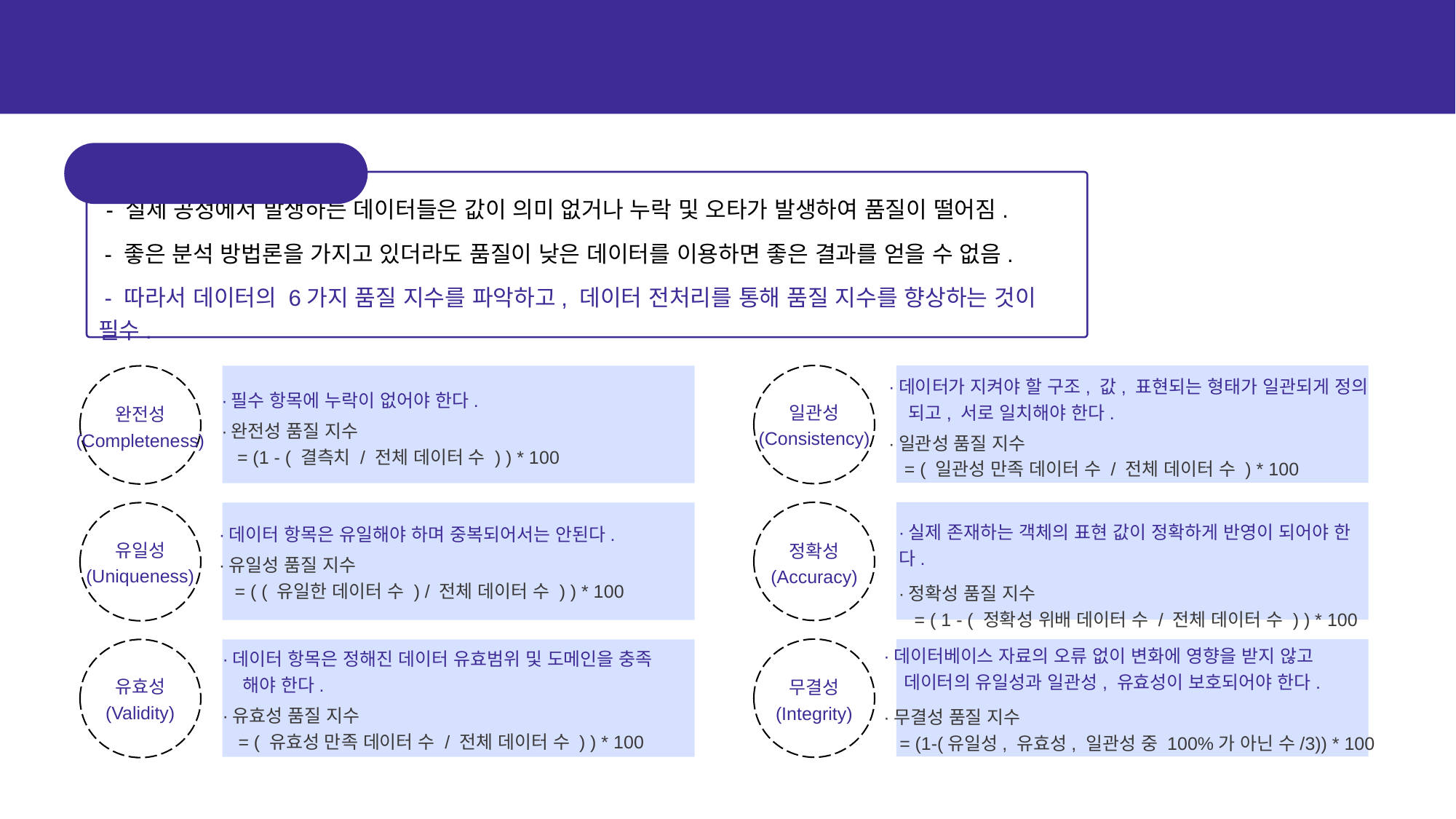

3. 데이터 전처리
PPT 제목
01 목차 이름
02 목차 이름
03 목차 이름
04 목차 이름
PPT 제목
01 목차 이름
02 목차 이름
03 목차 이름
04 목차 이름

데이터 품질 지수

 - 실제 공정에서 발생하는 데이터들은 값이 의미 없거나 누락 및 오타가 발생하여 품질이 떨어짐.

 - 좋은 분석 방법론을 가지고 있더라도 품질이 낮은 데이터를 이용하면 좋은 결과를 얻을 수 없음.

 - 따라서 데이터의 6가지 품질 지수를 파악하고, 데이터 전처리를 통해 품질 지수를 향상하는 것이 필수.

∙데이터가 지켜야 할 구조, 값, 표현되는 형태가 일관되게 정의
   되고, 서로 일치해야 한다.

∙일관성 품질 지수
   = ( 일관성 만족 데이터 수 / 전체 데이터 수 ) * 100

완전성
(Completeness)

∙필수 항목에 누락이 없어야 한다.

∙완전성 품질 지수
   = (1 - ( 결측치 / 전체 데이터 수 ) ) * 100
일관성
(Consistency)
∙실제 존재하는 객체의 표현 값이 정확하게 반영이 되어야 한다.

∙정확성 품질 지수
   = ( 1 - ( 정확성 위배 데이터 수 / 전체 데이터 수 ) ) * 100
∙데이터 항목은 유일해야 하며 중복되어서는 안된다.

∙유일성 품질 지수
   = ( ( 유일한 데이터 수 ) / 전체 데이터 수 ) ) * 100
유일성
(Uniqueness)
정확성
(Accuracy)
∙데이터베이스 자료의 오류 없이 변화에 영향을 받지 않고
   데이터의 유일성과 일관성, 유효성이 보호되어야 한다.

∙무결성 품질 지수
   = (1-(유일성, 유효성, 일관성 중 100%가 아닌 수/3)) * 100
∙데이터 항목은 정해진 데이터 유효범위 및 도메인을 충족
   해야 한다.

∙유효성 품질 지수
   = ( 유효성 만족 데이터 수 / 전체 데이터 수 ) ) * 100
유효성
(Validity)
무결성
(Integrity)